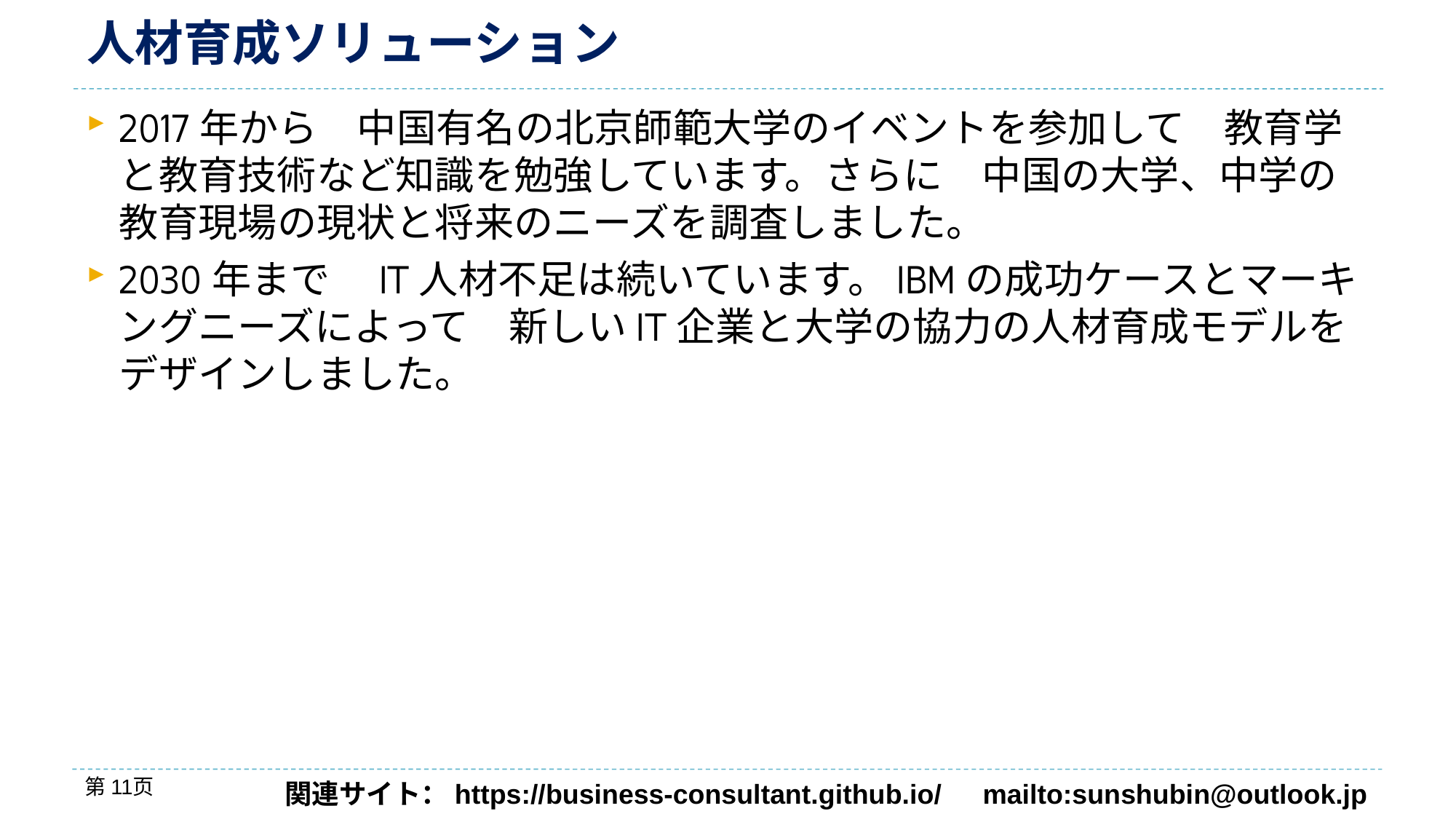

# 人材育成ソリューション
2017年から　中国有名の北京師範大学のイベントを参加して　教育学と教育技術など知識を勉強しています。さらに　中国の大学、中学の教育現場の現状と将来のニーズを調査しました。
2030年まで　IT人材不足は続いています。IBMの成功ケースとマーキングニーズによって　新しいIT企業と大学の協力の人材育成モデルをデザインしました。
第11页